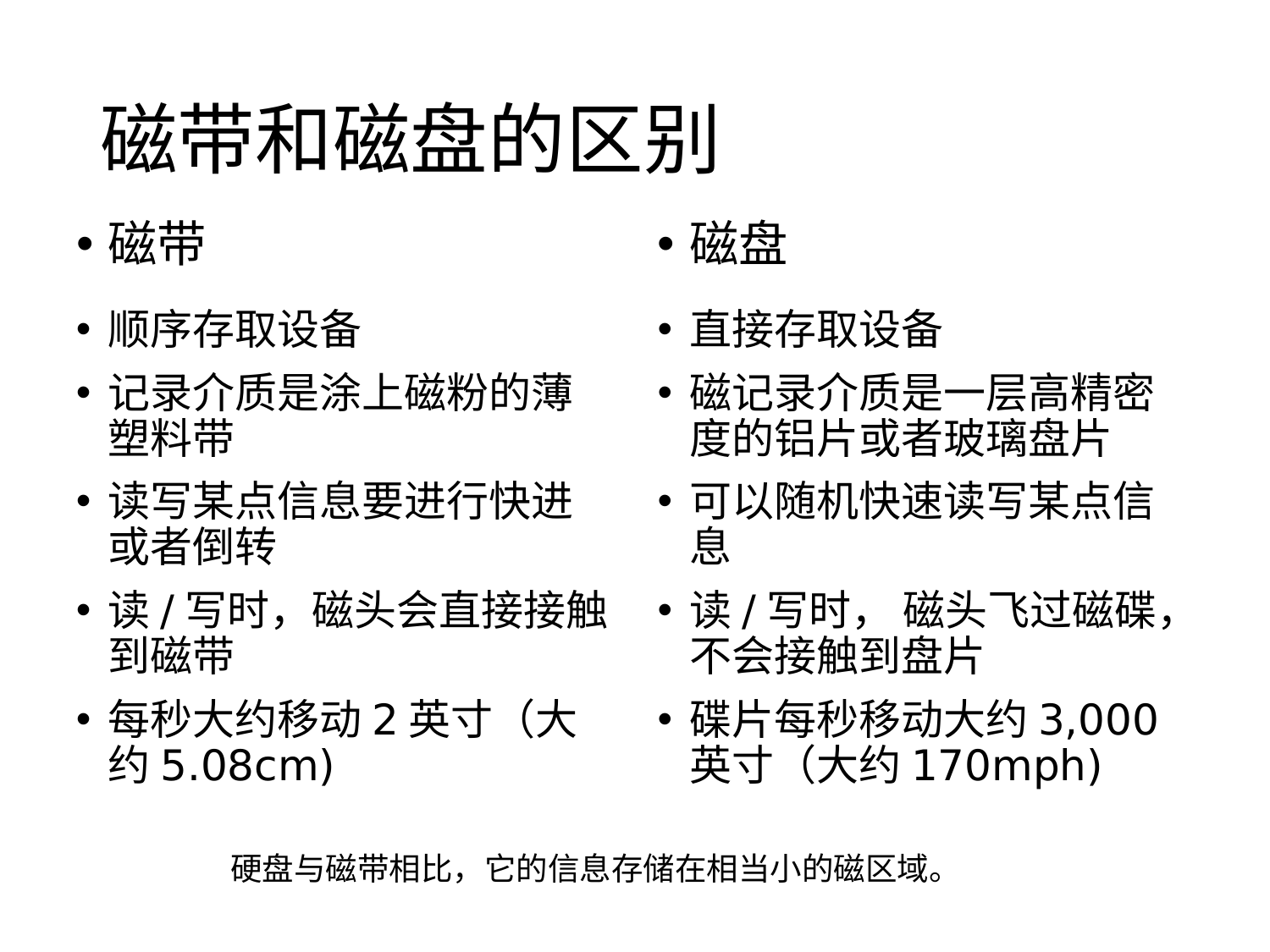

# 磁带和磁盘的区别
磁带
磁盘

顺序存取设备
记录介质是涂上磁粉的薄塑料带
读写某点信息要进行快进或者倒转
读/写时，磁头会直接接触到磁带
每秒大约移动2英寸（大约5.08cm)
直接存取设备
磁记录介质是一层高精密度的铝片或者玻璃盘片
可以随机快速读写某点信息
读/写时， 磁头飞过磁碟，不会接触到盘片
碟片每秒移动大约3,000英寸（大约170mph)
硬盘与磁带相比，它的信息存储在相当小的磁区域。